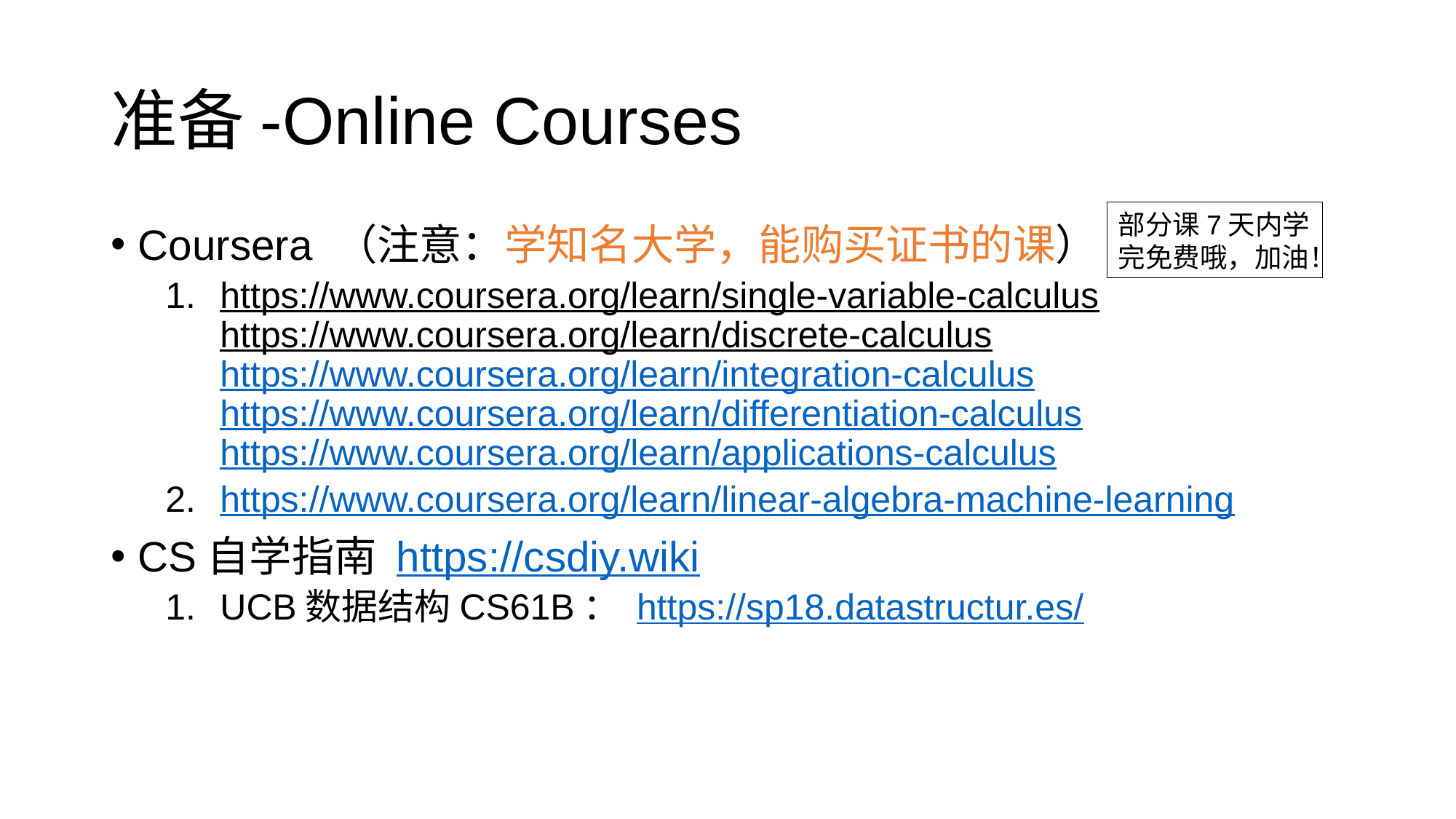

# 准备-Online Courses
部分课7天内学完免费哦，加油！
Coursera （注意：学知名大学，能购买证书的课）
https://www.coursera.org/learn/single-variable-calculus https://www.coursera.org/learn/discrete-calculus https://www.coursera.org/learn/integration-calculus https://www.coursera.org/learn/differentiation-calculus https://www.coursera.org/learn/applications-calculus
https://www.coursera.org/learn/linear-algebra-machine-learning
CS自学指南 https://csdiy.wiki
UCB数据结构CS61B： https://sp18.datastructur.es/